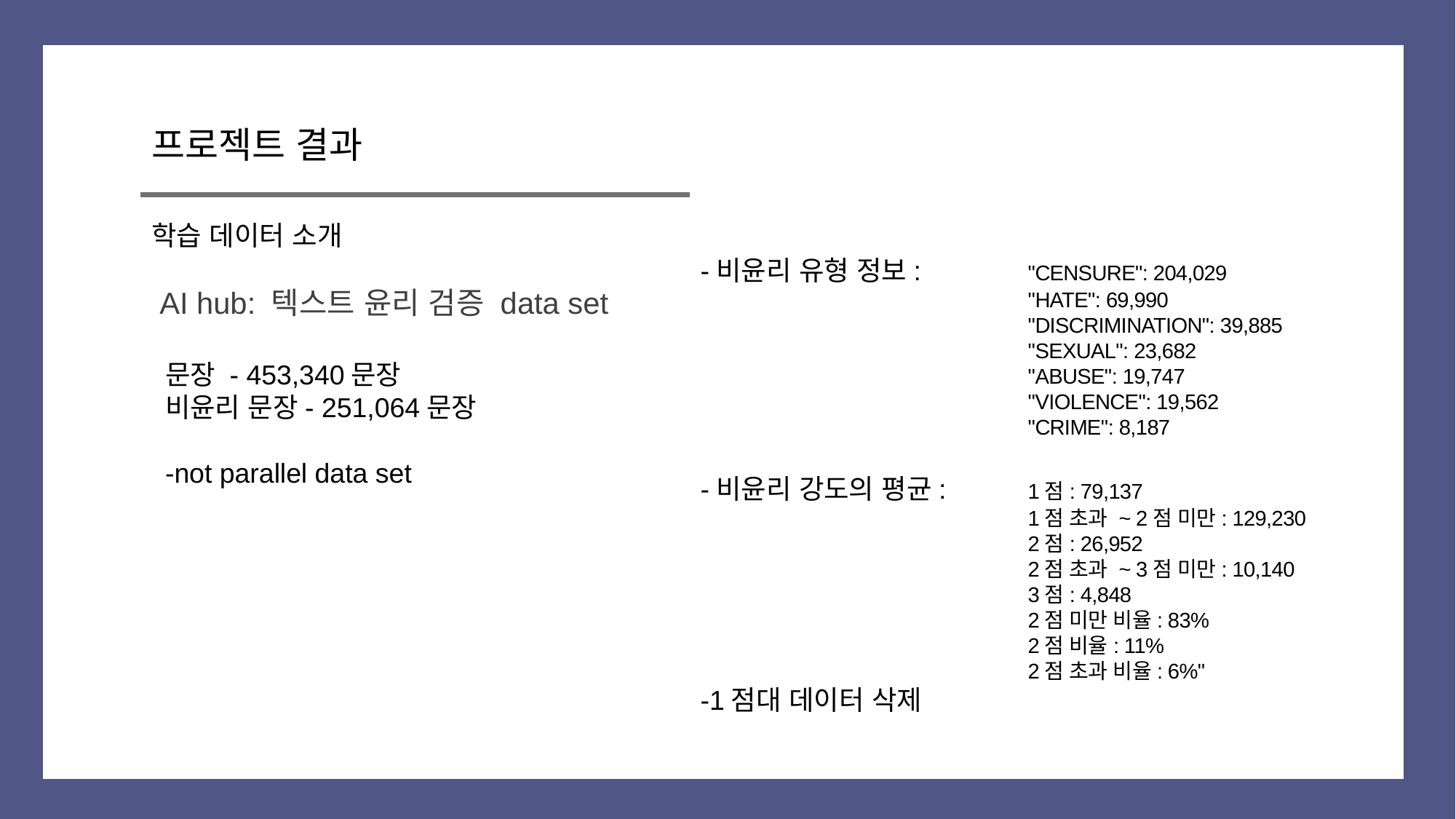

프로젝트 결과

학습 데이터 소개

-비윤리 유형 정보: 	"CENSURE": 204,029
			"HATE": 69,990
			"DISCRIMINATION": 39,885
			"SEXUAL": 23,682
			"ABUSE": 19,747
			"VIOLENCE": 19,562
			"CRIME": 8,187

-비윤리 강도의 평균:	1점: 79,137
			1점 초과 ~ 2점 미만: 129,230
			2점: 26,952
			2점 초과 ~ 3점 미만: 10,140
			3점: 4,848
			2점 미만 비율: 83%
			2점 비율: 11%
			2점 초과 비율: 6%"
-1점대 데이터 삭제

AI hub: 텍스트 윤리 검증 data set
문장 - 453,340문장
비윤리 문장- 251,064문장

-not parallel data set